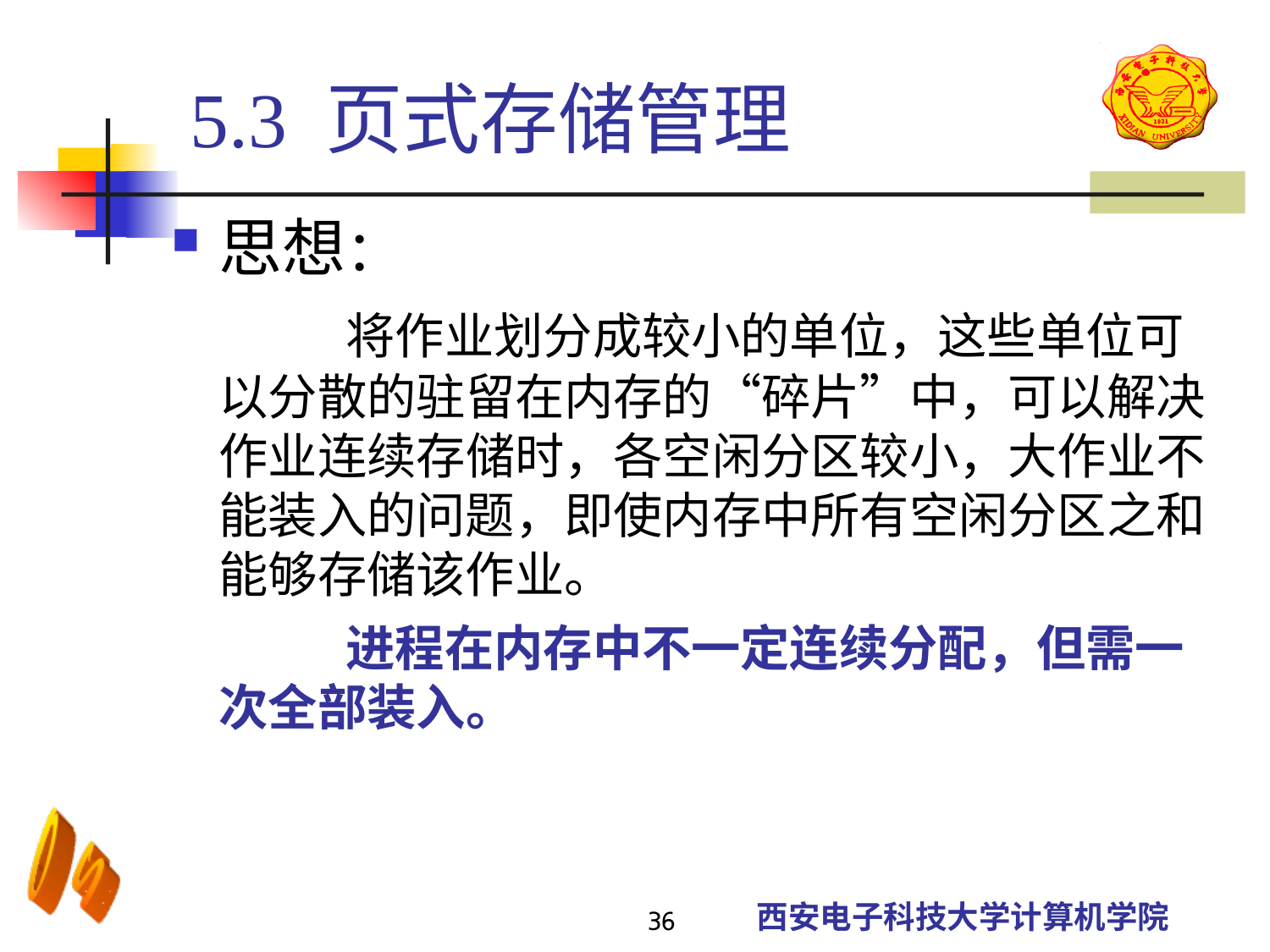

5.3 页式存储管理
思想：
		将作业划分成较小的单位，这些单位可以分散的驻留在内存的“碎片”中，可以解决作业连续存储时，各空闲分区较小，大作业不能装入的问题，即使内存中所有空闲分区之和能够存储该作业。
		进程在内存中不一定连续分配，但需一次全部装入。
36